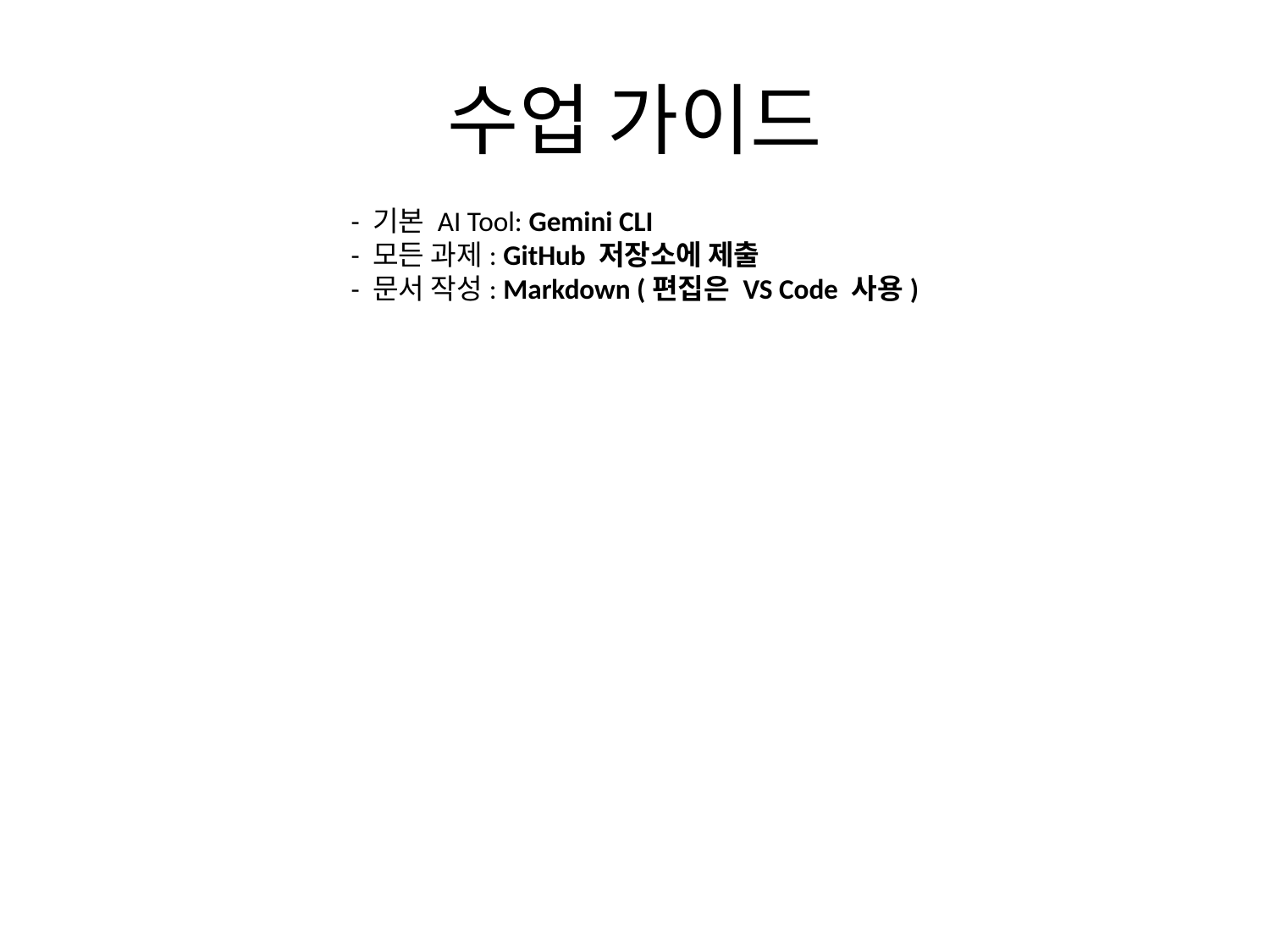

# 수업 가이드
- 기본 AI Tool: Gemini CLI
- 모든 과제: GitHub 저장소에 제출
- 문서 작성: Markdown (편집은 VS Code 사용)